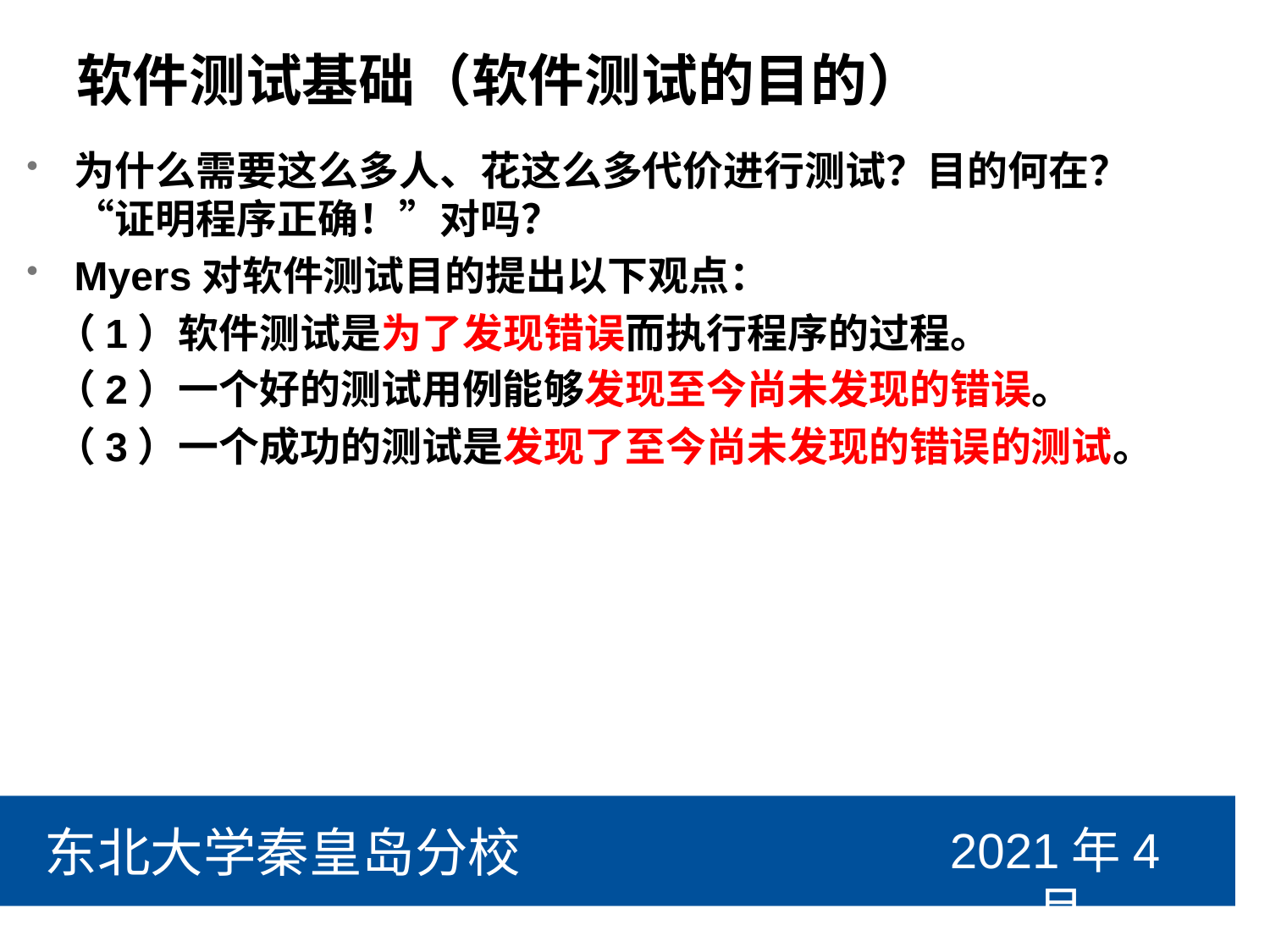

# 软件测试基础（软件测试的目的）
为什么需要这么多人、花这么多代价进行测试？目的何在？      “证明程序正确！”对吗？
Myers对软件测试目的提出以下观点：
  （1）软件测试是为了发现错误而执行程序的过程。
  （2）一个好的测试用例能够发现至今尚未发现的错误。
  （3）一个成功的测试是发现了至今尚未发现的错误的测试。